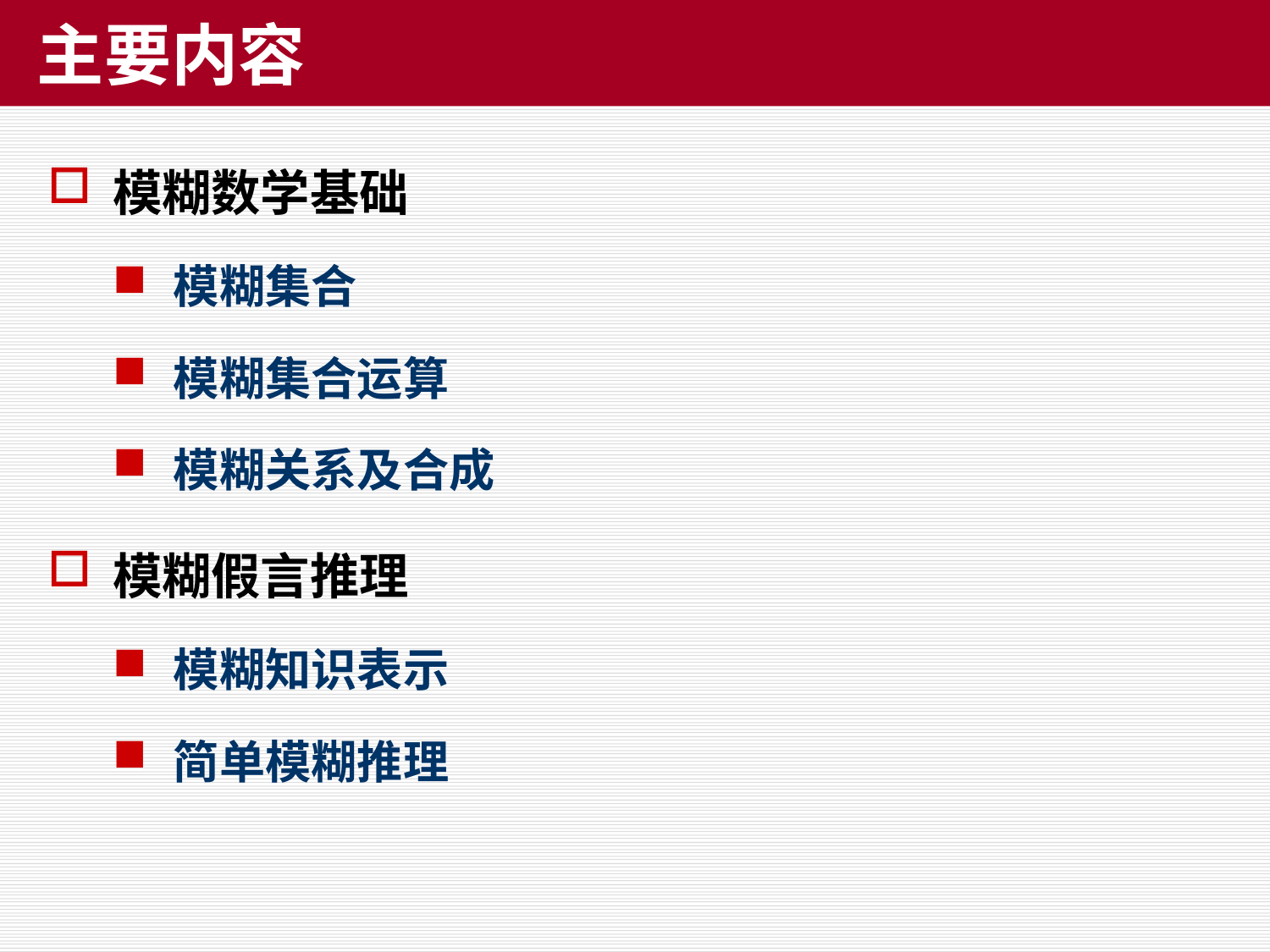

# 主要内容
模糊数学基础
模糊集合
模糊集合运算
模糊关系及合成
模糊假言推理
模糊知识表示
简单模糊推理